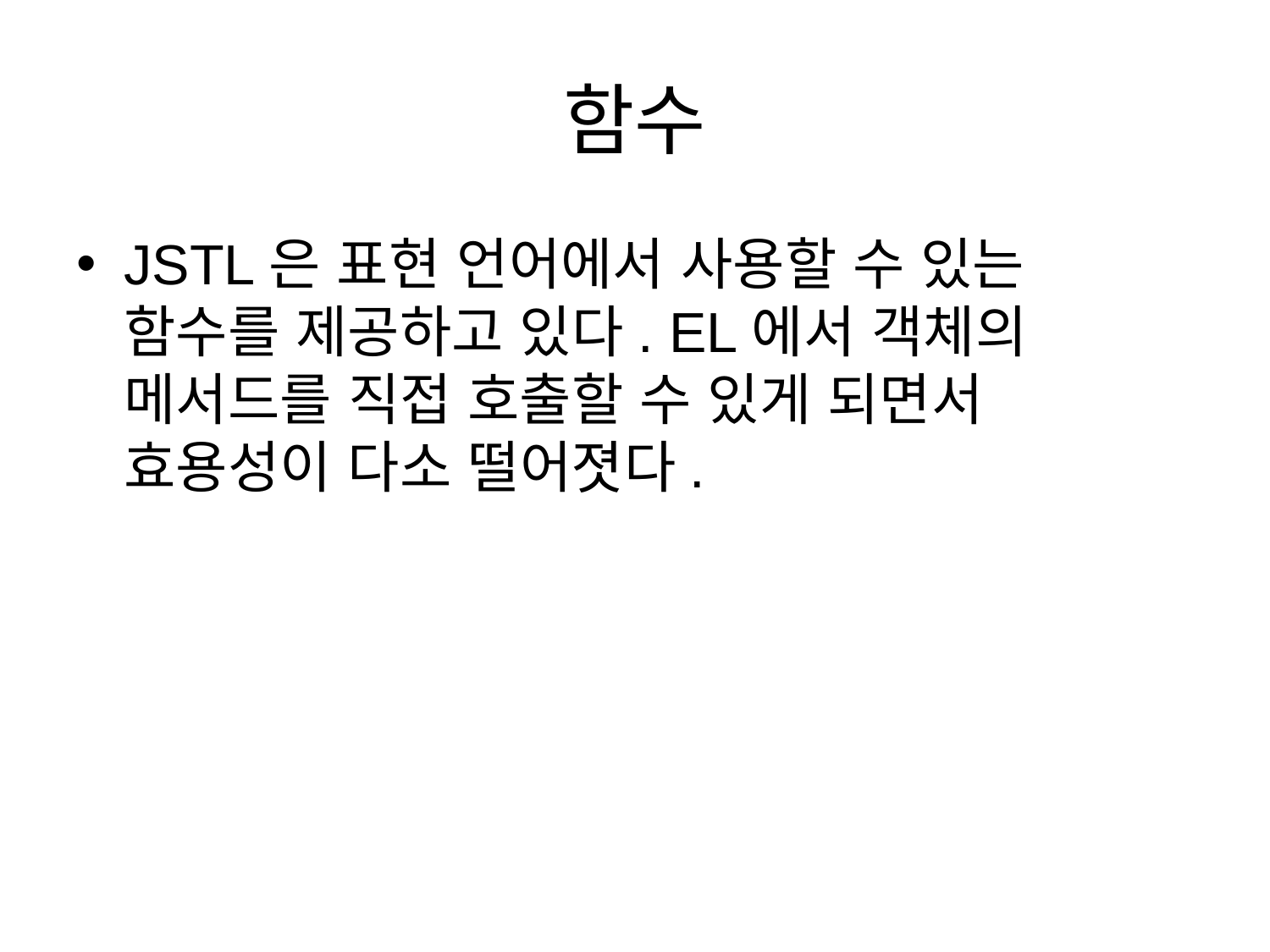

# 함수
JSTL은 표현 언어에서 사용할 수 있는 함수를 제공하고 있다. EL에서 객체의 메서드를 직접 호출할 수 있게 되면서 효용성이 다소 떨어졋다.